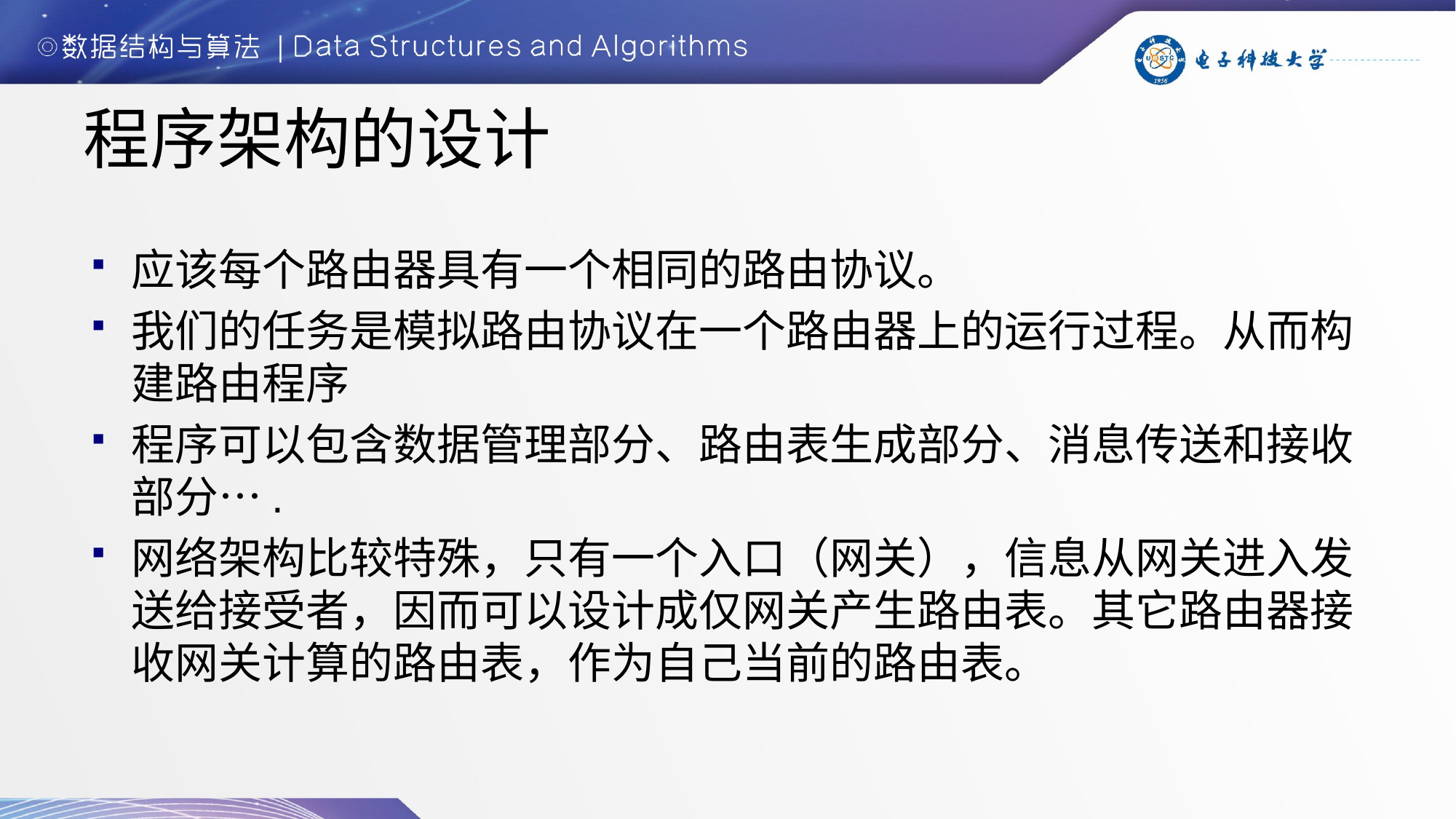

# 程序架构的设计
应该每个路由器具有一个相同的路由协议。
我们的任务是模拟路由协议在一个路由器上的运行过程。从而构建路由程序
程序可以包含数据管理部分、路由表生成部分、消息传送和接收部分….
网络架构比较特殊，只有一个入口（网关），信息从网关进入发送给接受者，因而可以设计成仅网关产生路由表。其它路由器接收网关计算的路由表，作为自己当前的路由表。